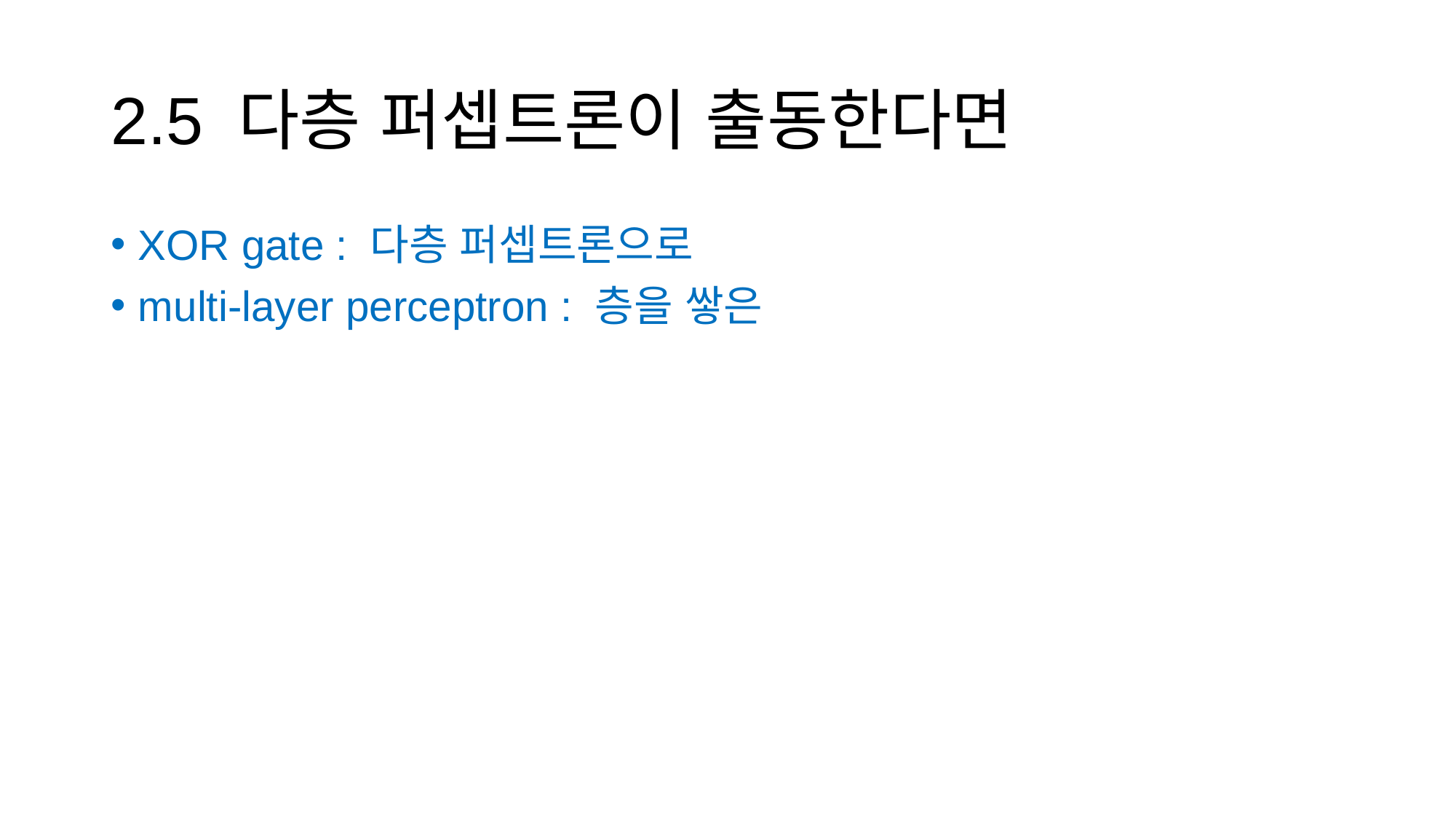

# 2.5 다층 퍼셉트론이 출동한다면
XOR gate : 다층 퍼셉트론으로
multi-layer perceptron : 층을 쌓은